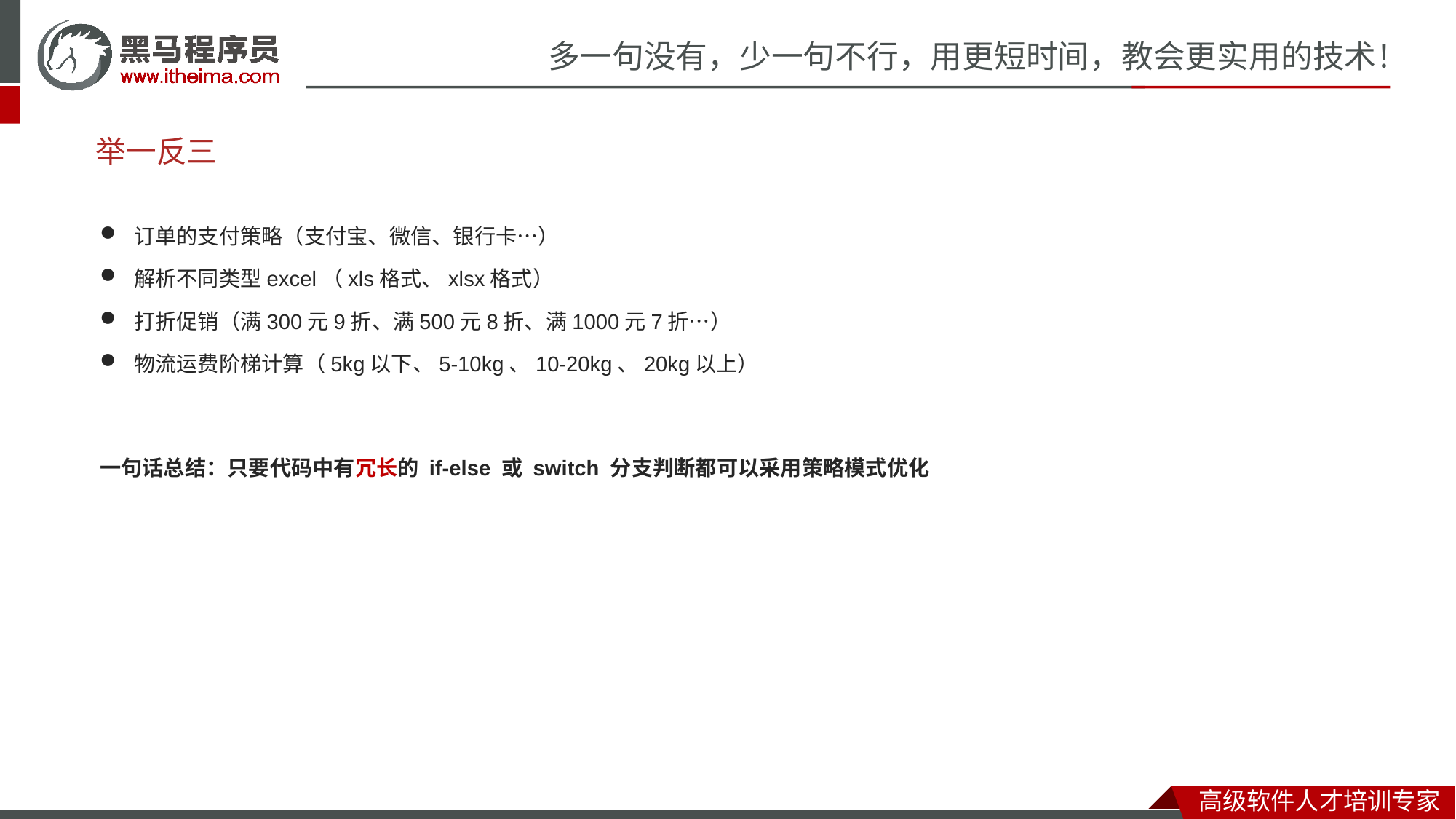

# 举一反三
订单的支付策略（支付宝、微信、银行卡…）
解析不同类型excel（xls格式、xlsx格式）
打折促销（满300元9折、满500元8折、满1000元7折…）
物流运费阶梯计算（5kg以下、5-10kg、10-20kg、20kg以上）

一句话总结：只要代码中有冗长的 if-else 或 switch 分支判断都可以采用策略模式优化